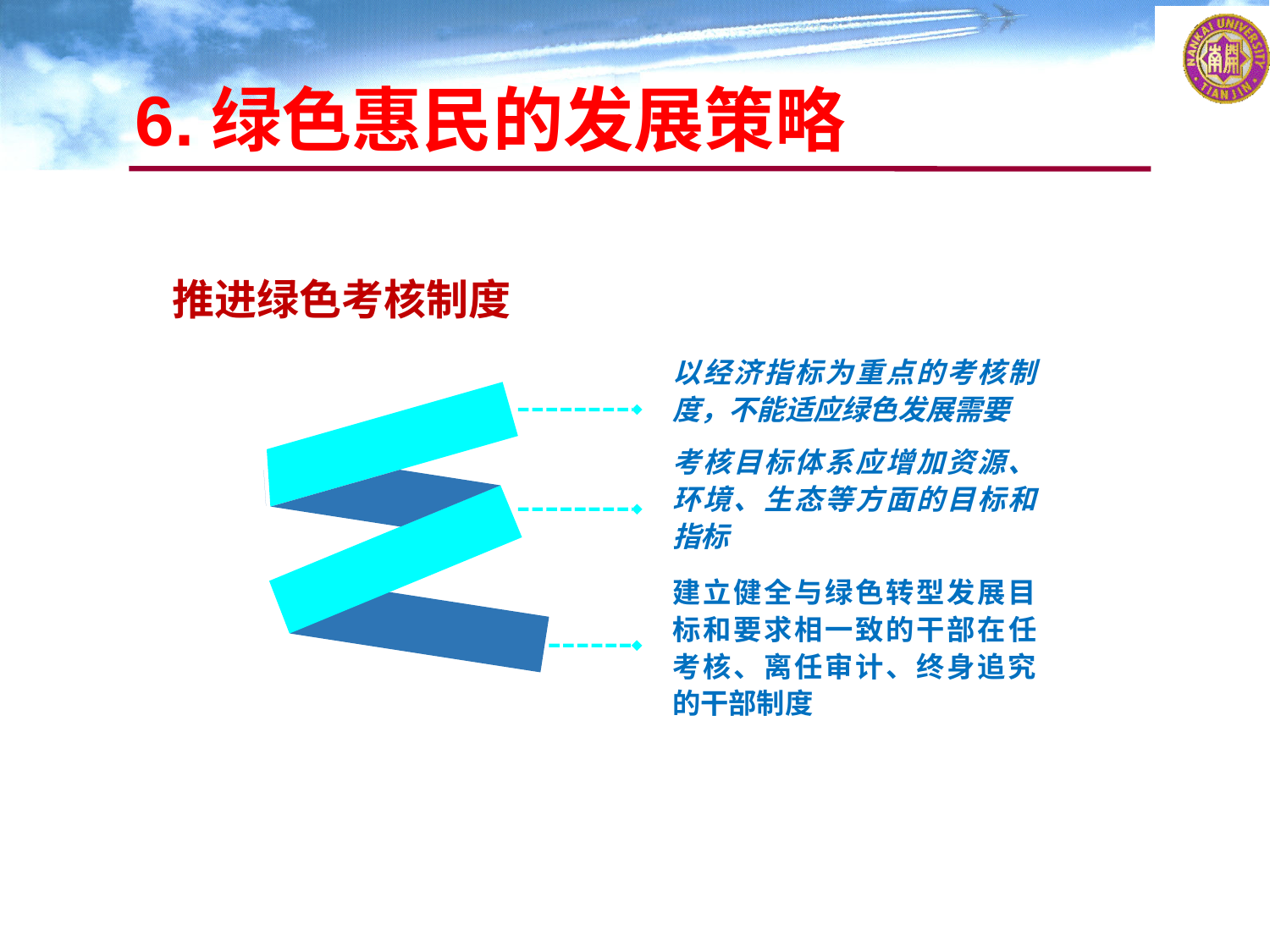

6.绿色惠民的发展策略
   推进绿色考核制度
以经济指标为重点的考核制度，不能适应绿色发展需要

考核目标体系应增加资源、环境、生态等方面的目标和指标

建立健全与绿色转型发展目标和要求相一致的干部在任考核、离任审计、终身追究的干部制度